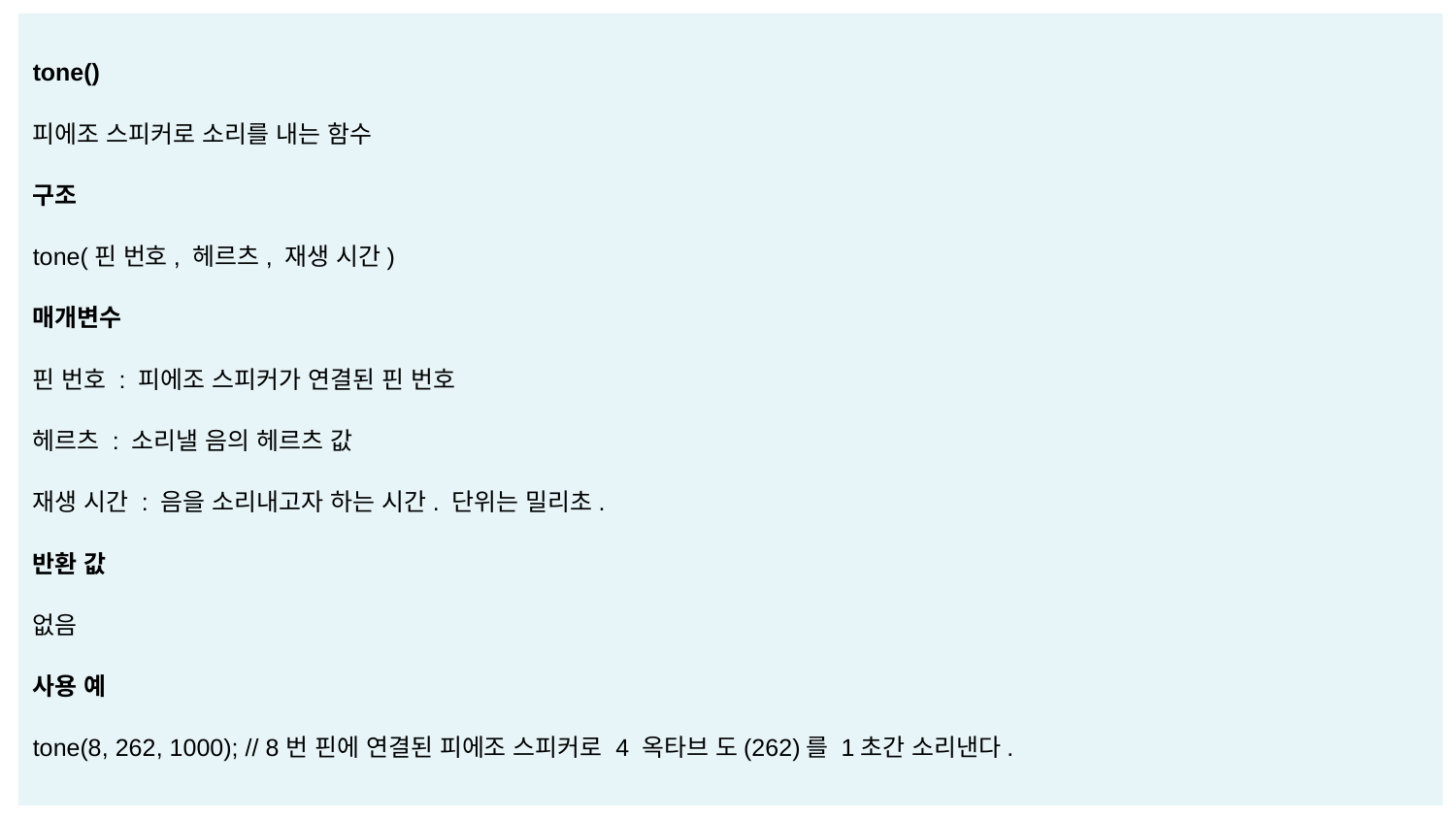

tone()
피에조 스피커로 소리를 내는 함수
구조
tone(핀 번호, 헤르츠, 재생 시간)
매개변수
핀 번호 : 피에조 스피커가 연결된 핀 번호
헤르츠 : 소리낼 음의 헤르츠 값
재생 시간 : 음을 소리내고자 하는 시간. 단위는 밀리초.
반환 값
없음
사용 예
tone(8, 262, 1000); // 8번 핀에 연결된 피에조 스피커로 4 옥타브 도(262)를 1초간 소리낸다.